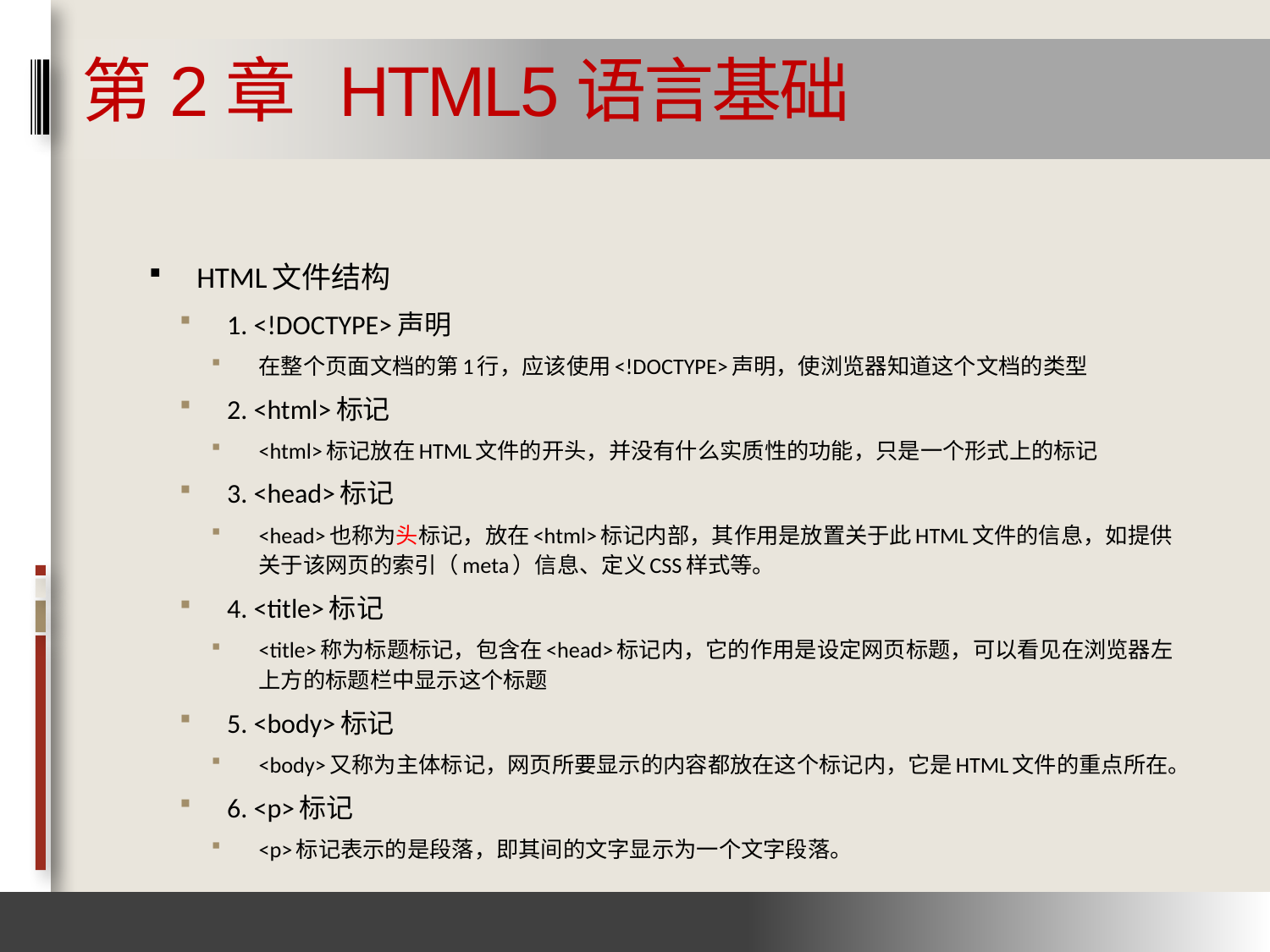

# 第2章  HTML5语言基础
HTML文件结构
1. <!DOCTYPE>声明
在整个页面文档的第1行，应该使用<!DOCTYPE>声明，使浏览器知道这个文档的类型
2. <html>标记
<html>标记放在HTML文件的开头，并没有什么实质性的功能，只是一个形式上的标记
3. <head>标记
<head>也称为头标记，放在<html>标记内部，其作用是放置关于此HTML文件的信息，如提供关于该网页的索引（meta）信息、定义CSS样式等。
4. <title>标记
<title>称为标题标记，包含在<head>标记内，它的作用是设定网页标题，可以看见在浏览器左上方的标题栏中显示这个标题
5. <body>标记
<body>又称为主体标记，网页所要显示的内容都放在这个标记内，它是HTML文件的重点所在。
6. <p>标记
<p>标记表示的是段落，即其间的文字显示为一个文字段落。